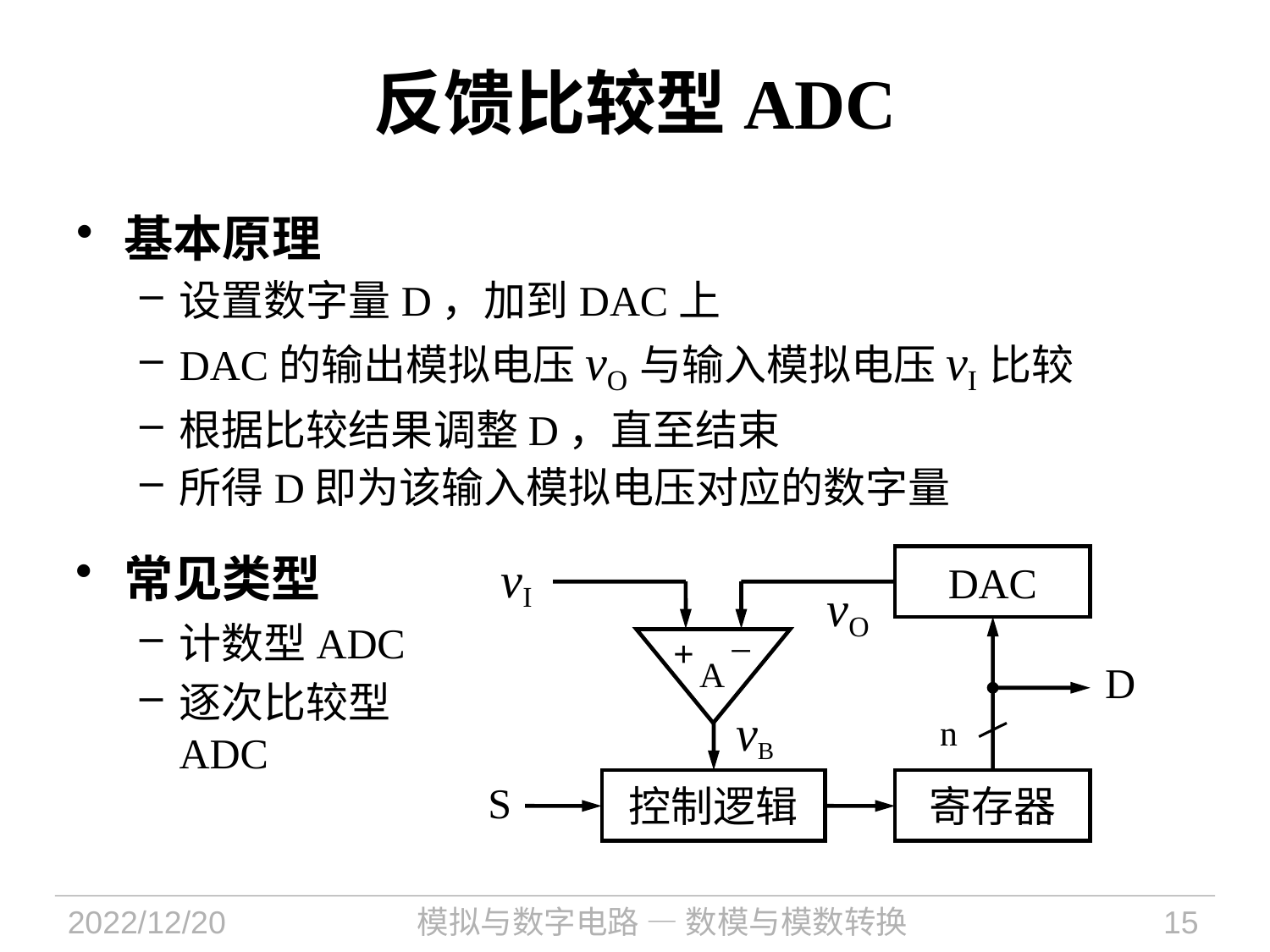

# 反馈比较型ADC
基本原理
设置数字量D，加到DAC上
DAC的输出模拟电压vO与输入模拟电压vI比较
根据比较结果调整D，直至结束
所得D即为该输入模拟电压对应的数字量
常见类型
计数型ADC
逐次比较型ADC
DAC
vI

vO

+
_
A
D

vB
n

控制逻辑
寄存器
S

2022/12/20
模拟与数字电路 — 数模与模数转换
15